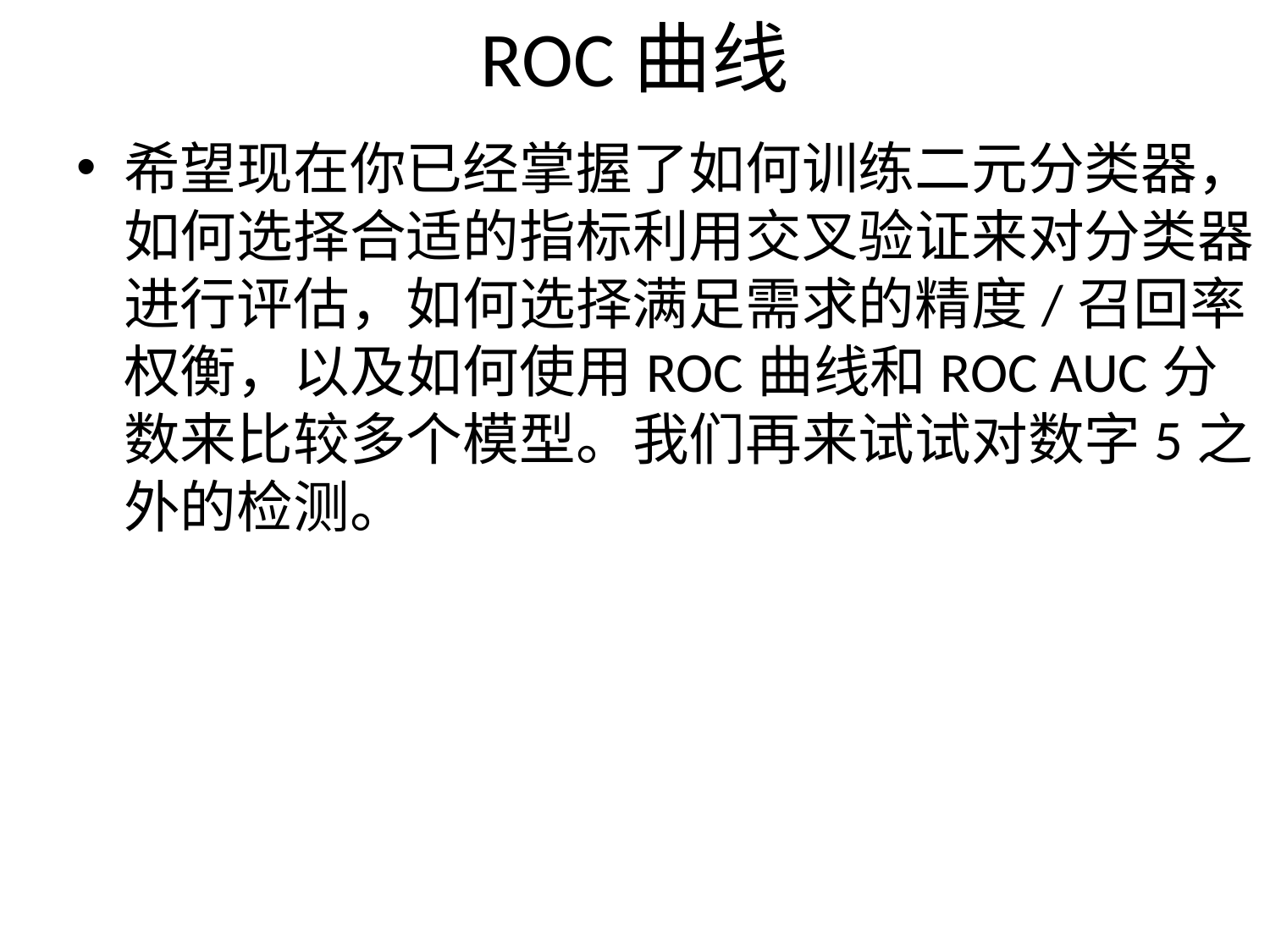

# ROC曲线
希望现在你已经掌握了如何训练二元分类器，如何选择合适的指标利用交叉验证来对分类器进行评估，如何选择满足需求的精度/召回率权衡，以及如何使用ROC曲线和ROC AUC分数来比较多个模型。我们再来试试对数字5之外的检测。